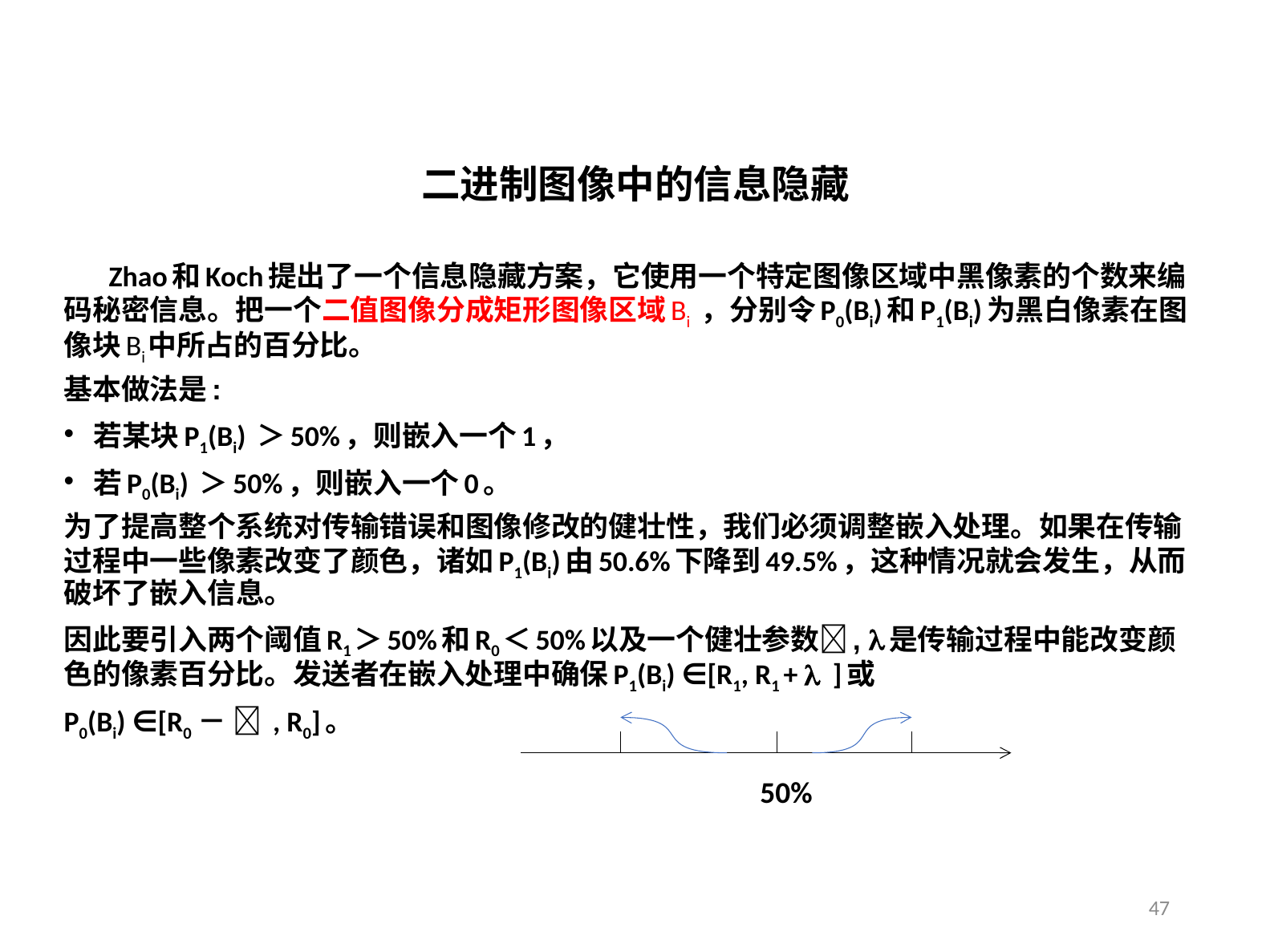

# 二进制图像中的信息隐藏
       Zhao和Koch提出了一个信息隐藏方案，它使用一个特定图像区域中黑像素的个数来编码秘密信息。把一个二值图像分成矩形图像区域Bi ，分别令P0(Bi)和P1(Bi)为黑白像素在图像块Bi中所占的百分比。
基本做法是:
若某块P1(Bi) ＞50%，则嵌入一个1，
若P0(Bi) ＞50%，则嵌入一个0。
为了提高整个系统对传输错误和图像修改的健壮性，我们必须调整嵌入处理。如果在传输过程中一些像素改变了颜色，诸如P1(Bi)由50.6%下降到49.5%，这种情况就会发生，从而破坏了嵌入信息。
因此要引入两个阈值R1＞50%和R0＜50%以及一个健壮参数λ, λ是传输过程中能改变颜色的像素百分比。发送者在嵌入处理中确保P1(Bi) ∈[R1, R1 + λ  ]或
P0(Bi) ∈[R0 － λ , R0]。

50%
47